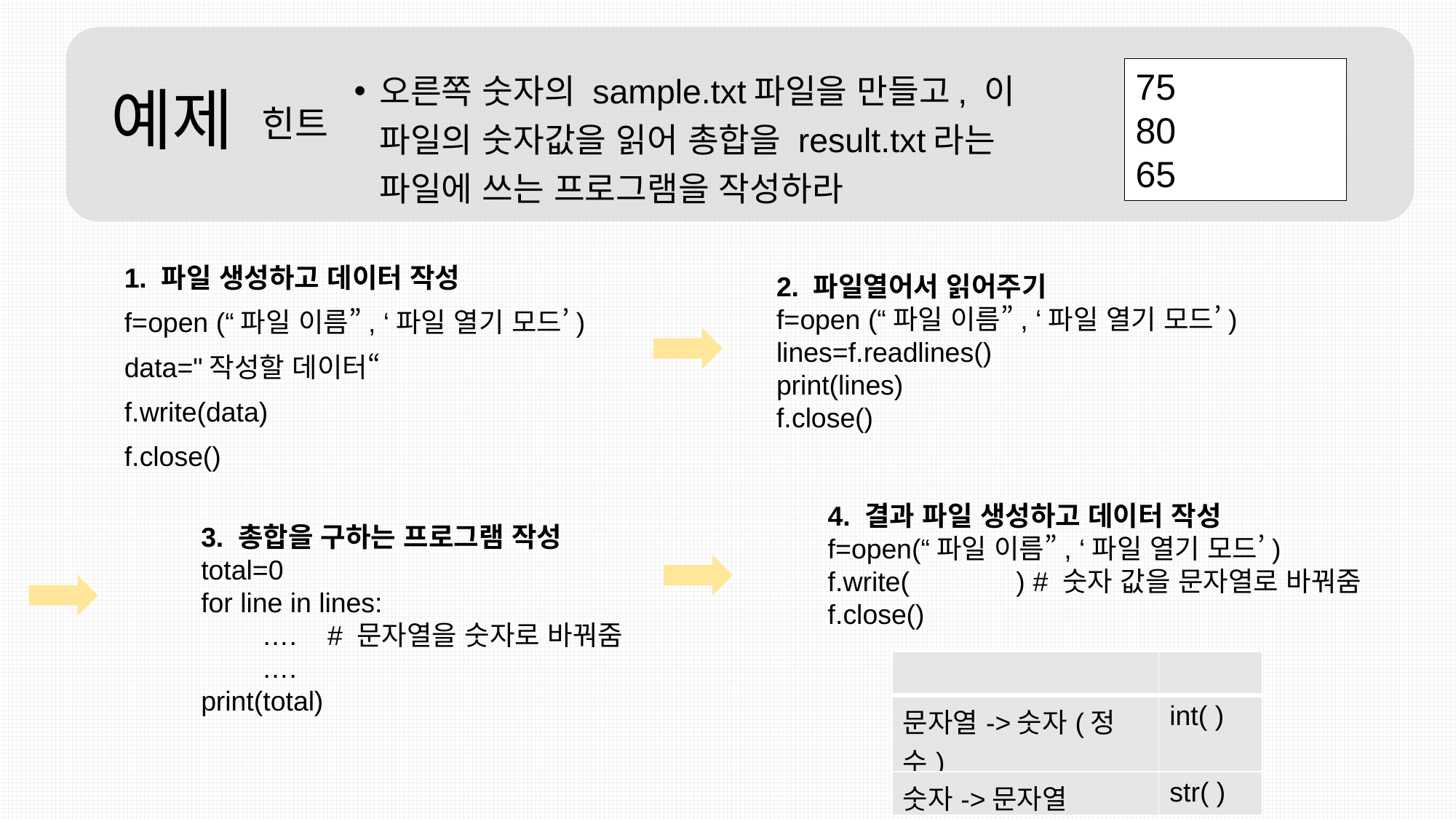

# 예제
오른쪽 숫자의 sample.txt파일을 만들고, 이 파일의 숫자값을 읽어 총합을 result.txt라는 파일에 쓰는 프로그램을 작성하라
75
80
65
힌트
1. 파일 생성하고 데이터 작성
f=open (“파일 이름”, ‘파일 열기 모드’)
data="작성할 데이터“
f.write(data)
f.close()
2. 파일열어서 읽어주기
f=open (“파일 이름”, ‘파일 열기 모드’)
lines=f.readlines()
print(lines)
f.close()

4. 결과 파일 생성하고 데이터 작성
f=open(“파일 이름”, ‘파일 열기 모드’)
f.write(              ) # 숫자 값을 문자열로 바꿔줌
f.close()
3. 총합을 구하는 프로그램 작성
total=0
for line in lines:
        ….    # 문자열을 숫자로 바꿔줌
        ….
print(total)

|  |  |
| --- | --- |
| 문자열->숫자(정수) | int( ) |
| 숫자->문자열 | str( ) |